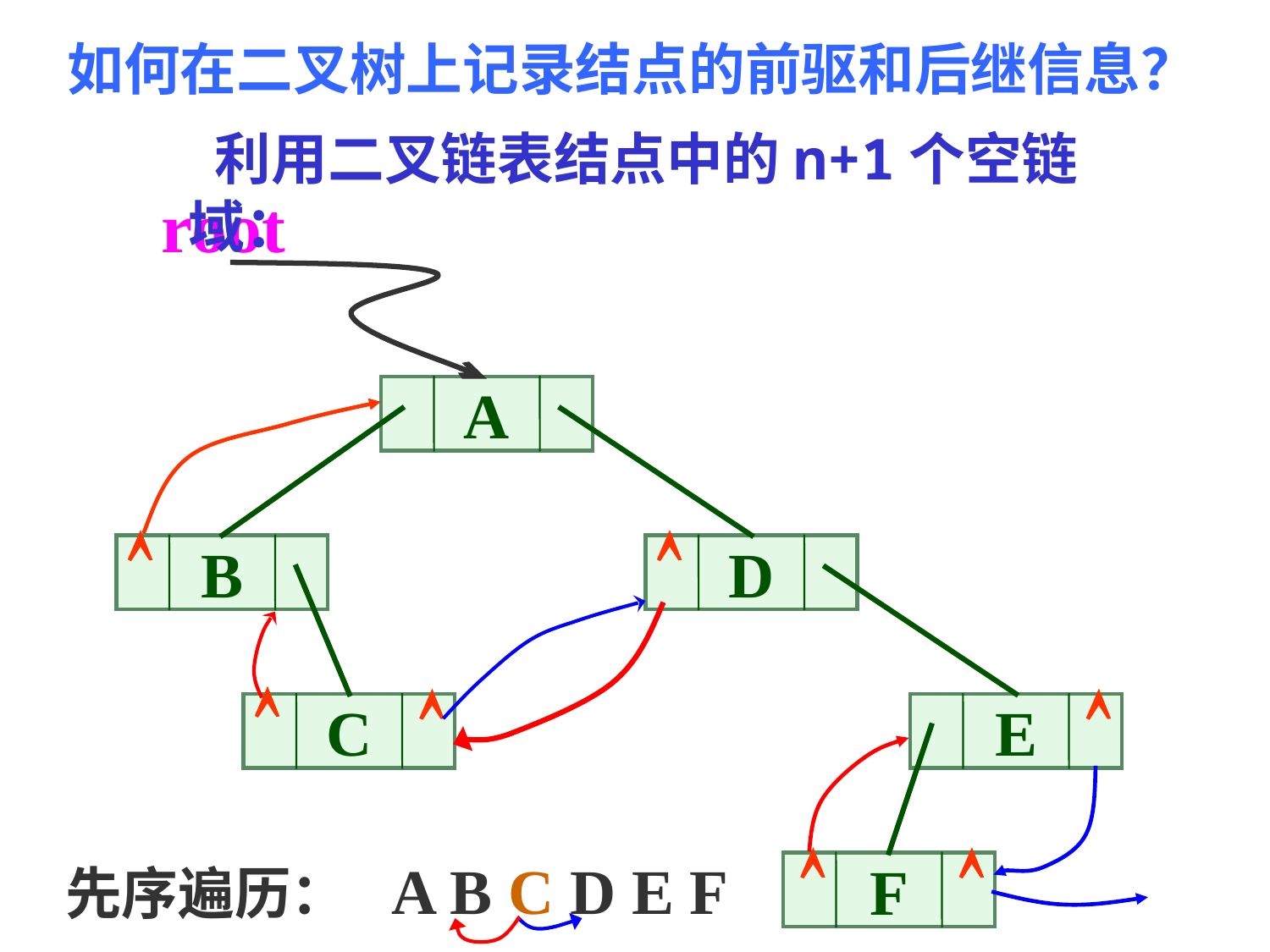

如何在二叉树上记录结点的前驱和后继信息？

 利用二叉链表结点中的n+1个空链域：
root

A

∧
∧
B

D

∧
∧
∧
C

E

∧
∧
F

先序遍历：  A B C D E F